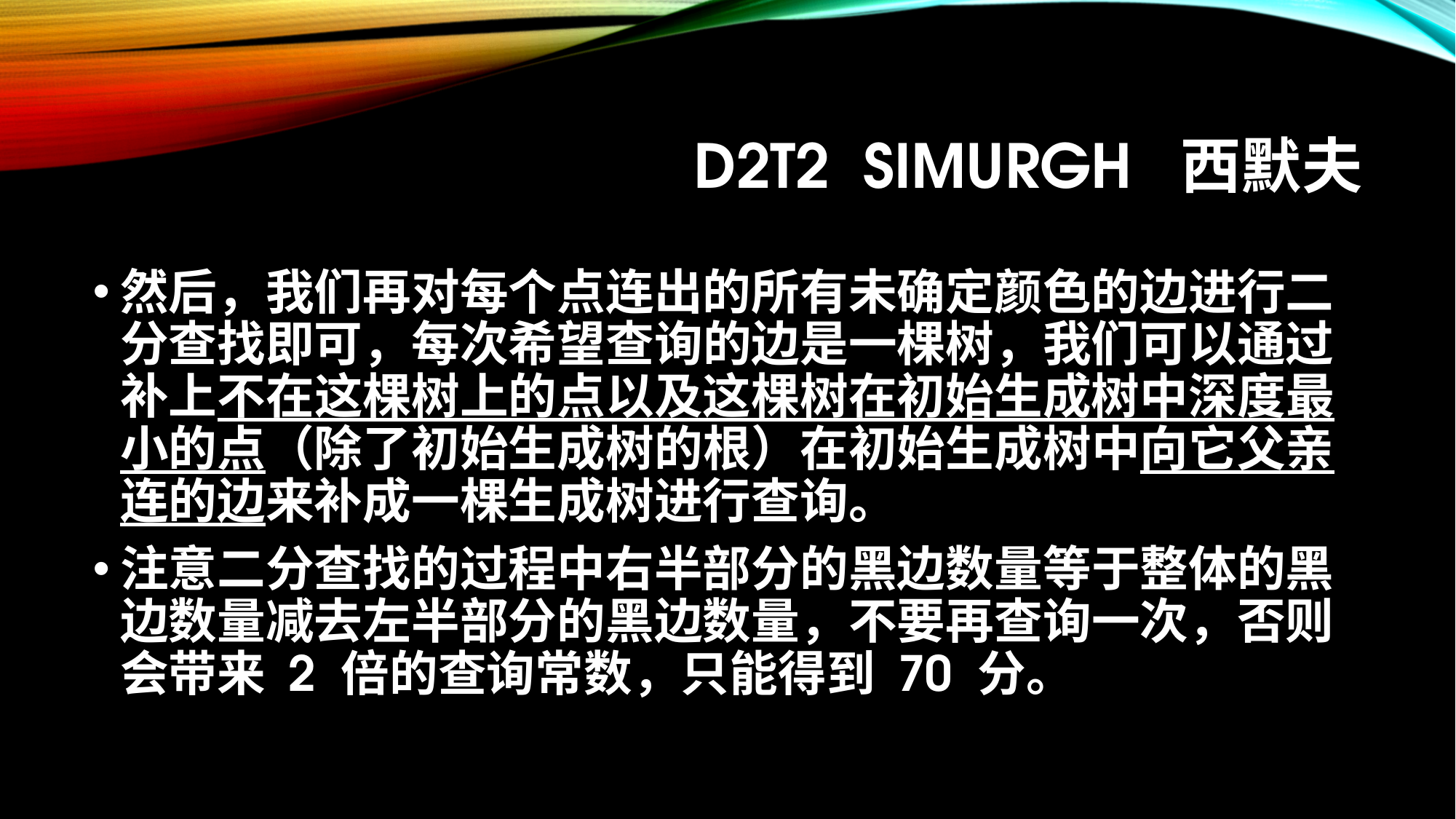

# D2T2  Simurgh  西默夫
然后，我们再对每个点连出的所有未确定颜色的边进行二分查找即可，每次希望查询的边是一棵树，我们可以通过补上不在这棵树上的点以及这棵树在初始生成树中深度最小的点（除了初始生成树的根）在初始生成树中向它父亲连的边来补成一棵生成树进行查询。
注意二分查找的过程中右半部分的黑边数量等于整体的黑边数量减去左半部分的黑边数量，不要再查询一次，否则会带来 2 倍的查询常数，只能得到 70 分。